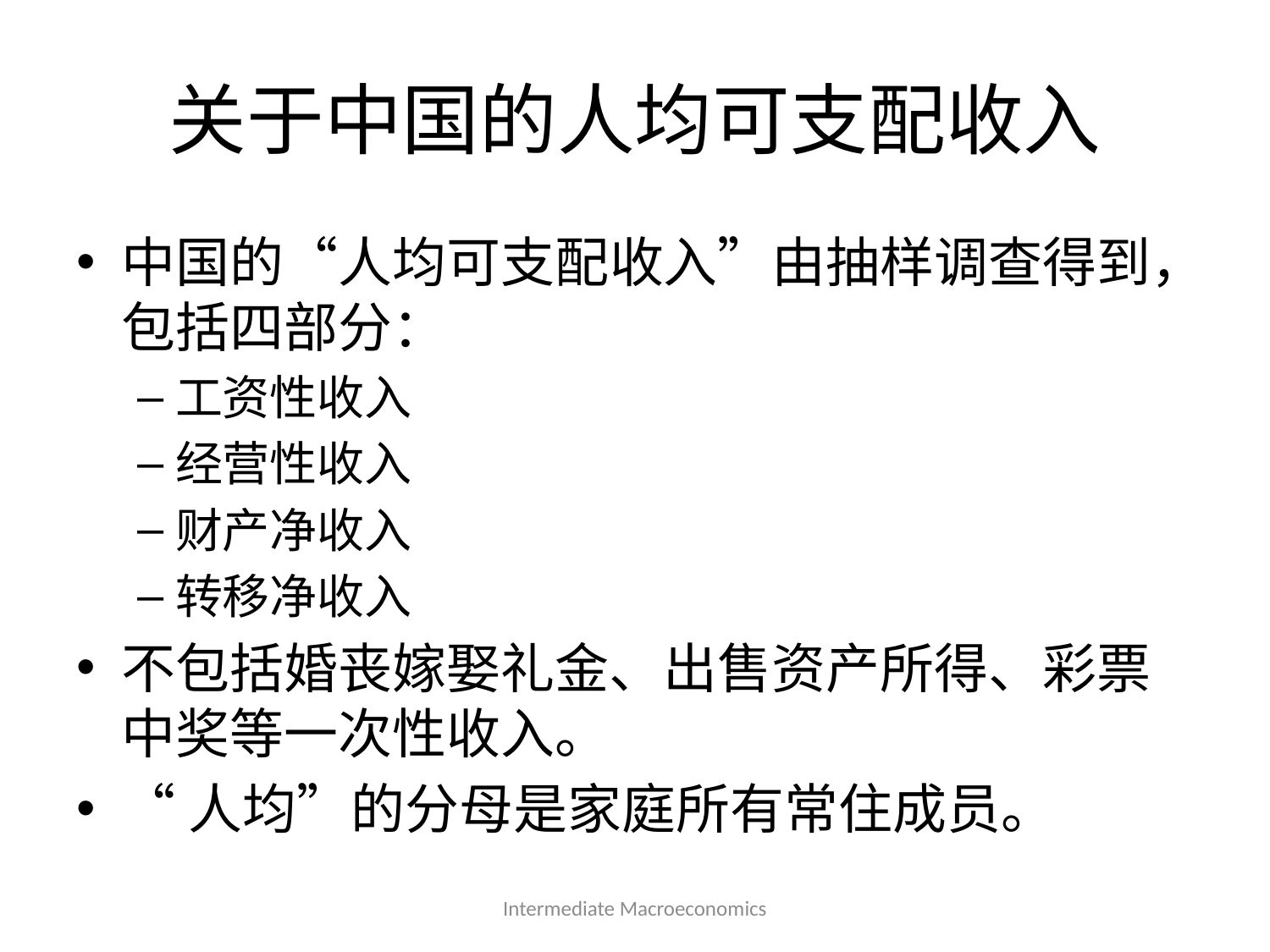

# 关于中国的人均可支配收入
中国的“人均可支配收入”由抽样调查得到，包括四部分：
工资性收入
经营性收入
财产净收入
转移净收入
不包括婚丧嫁娶礼金、出售资产所得、彩票中奖等一次性收入。
“人均”的分母是家庭所有常住成员。
Intermediate Macroeconomics